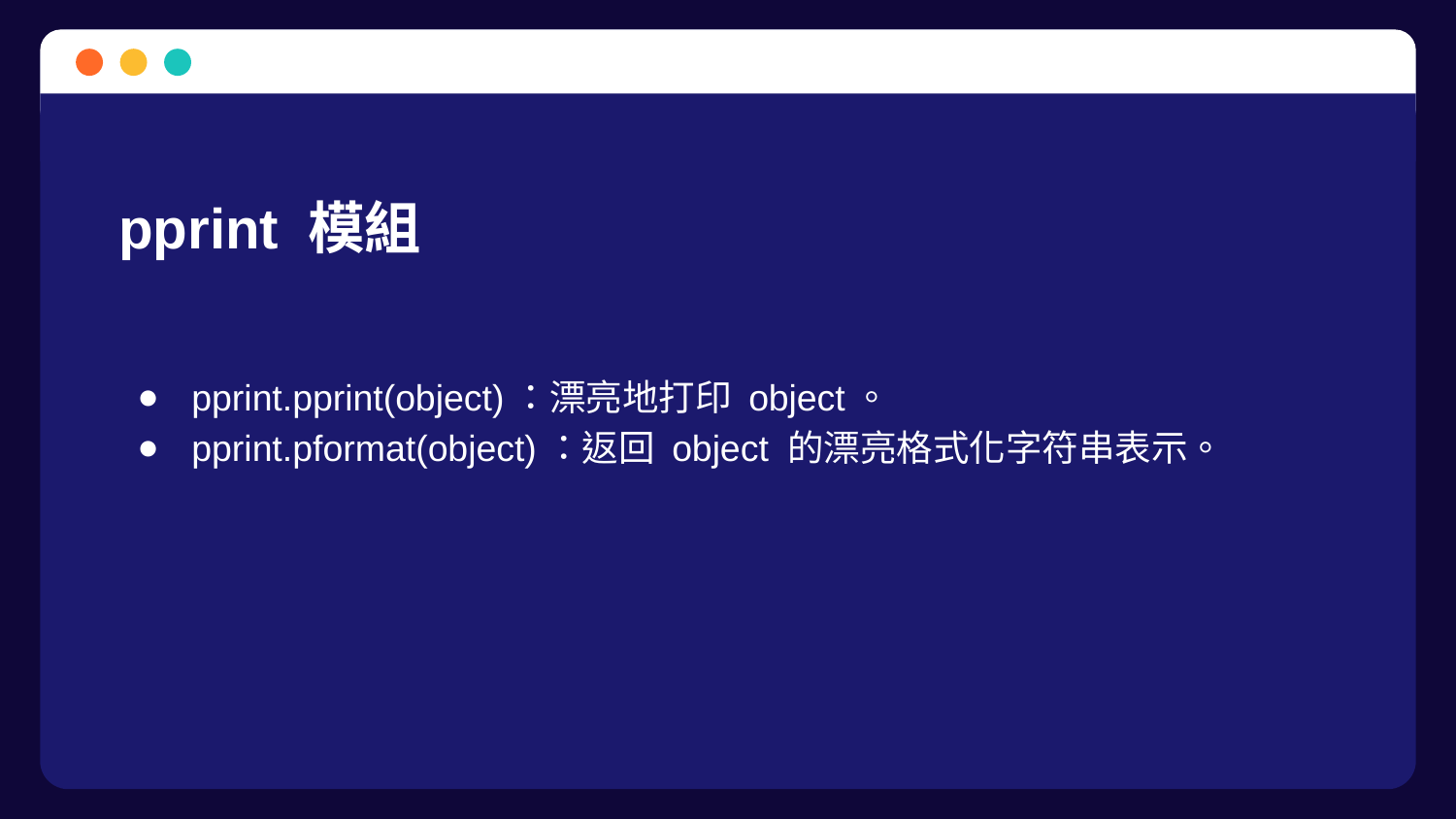

# pprint 模組
pprint.pprint(object)：漂亮地打印 object。
pprint.pformat(object)：返回 object 的漂亮格式化字符串表示。